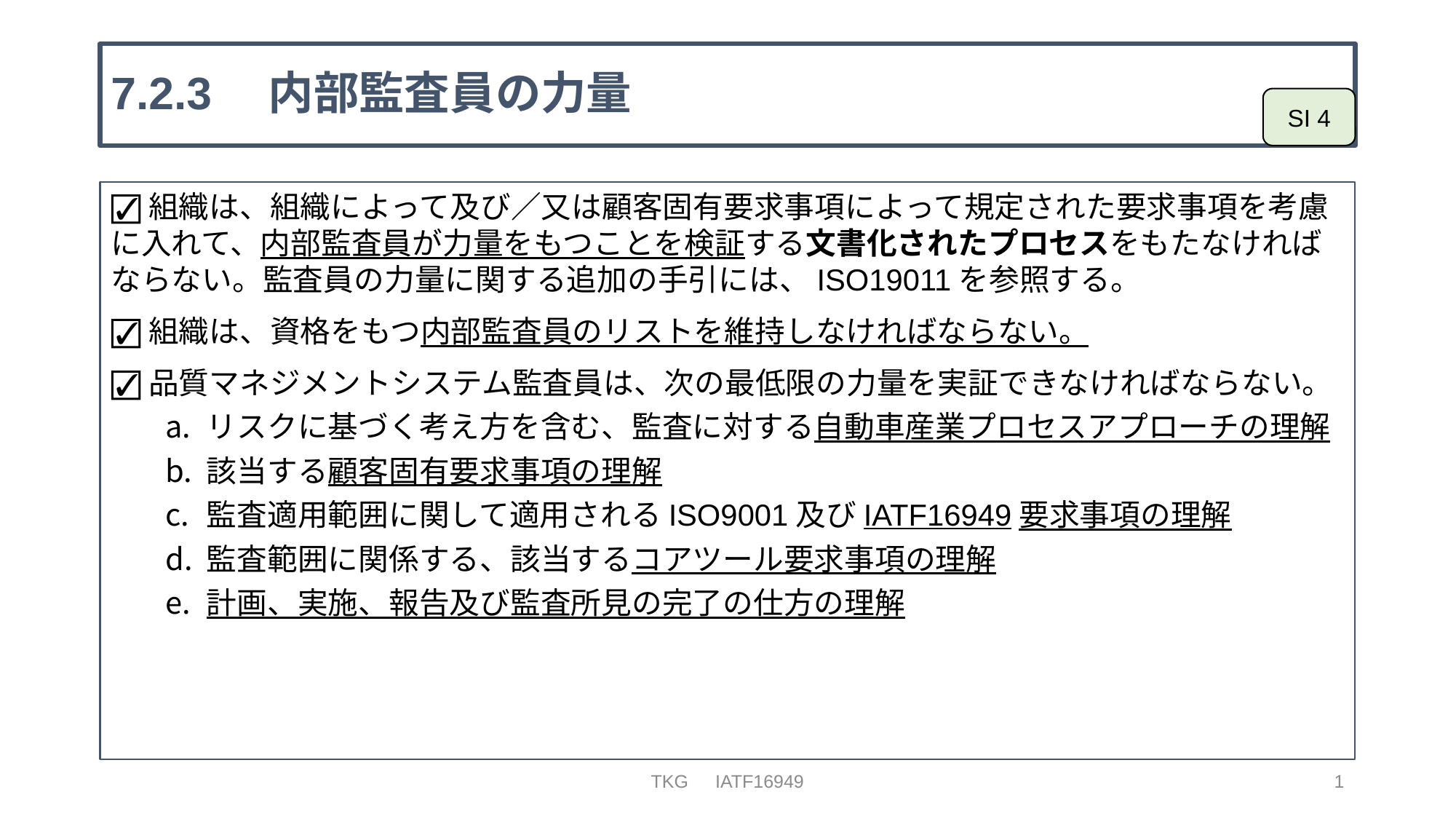

# 7.2.3　内部監査員の力量
SI 4
☑組織は、組織によって及び／又は顧客固有要求事項によって規定された要求事項を考慮に入れて、内部監査員が力量をもつことを検証する文書化されたプロセスをもたなければならない。監査員の力量に関する追加の手引には、ISO19011を参照する。
☑組織は、資格をもつ内部監査員のリストを維持しなければならない。
☑品質マネジメントシステム監査員は、次の最低限の力量を実証できなければならない。
リスクに基づく考え方を含む、監査に対する自動車産業プロセスアプローチの理解
該当する顧客固有要求事項の理解
監査適用範囲に関して適用されるISO9001及びIATF16949要求事項の理解
監査範囲に関係する、該当するコアツール要求事項の理解
計画、実施、報告及び監査所見の完了の仕方の理解
TKG　IATF16949
1